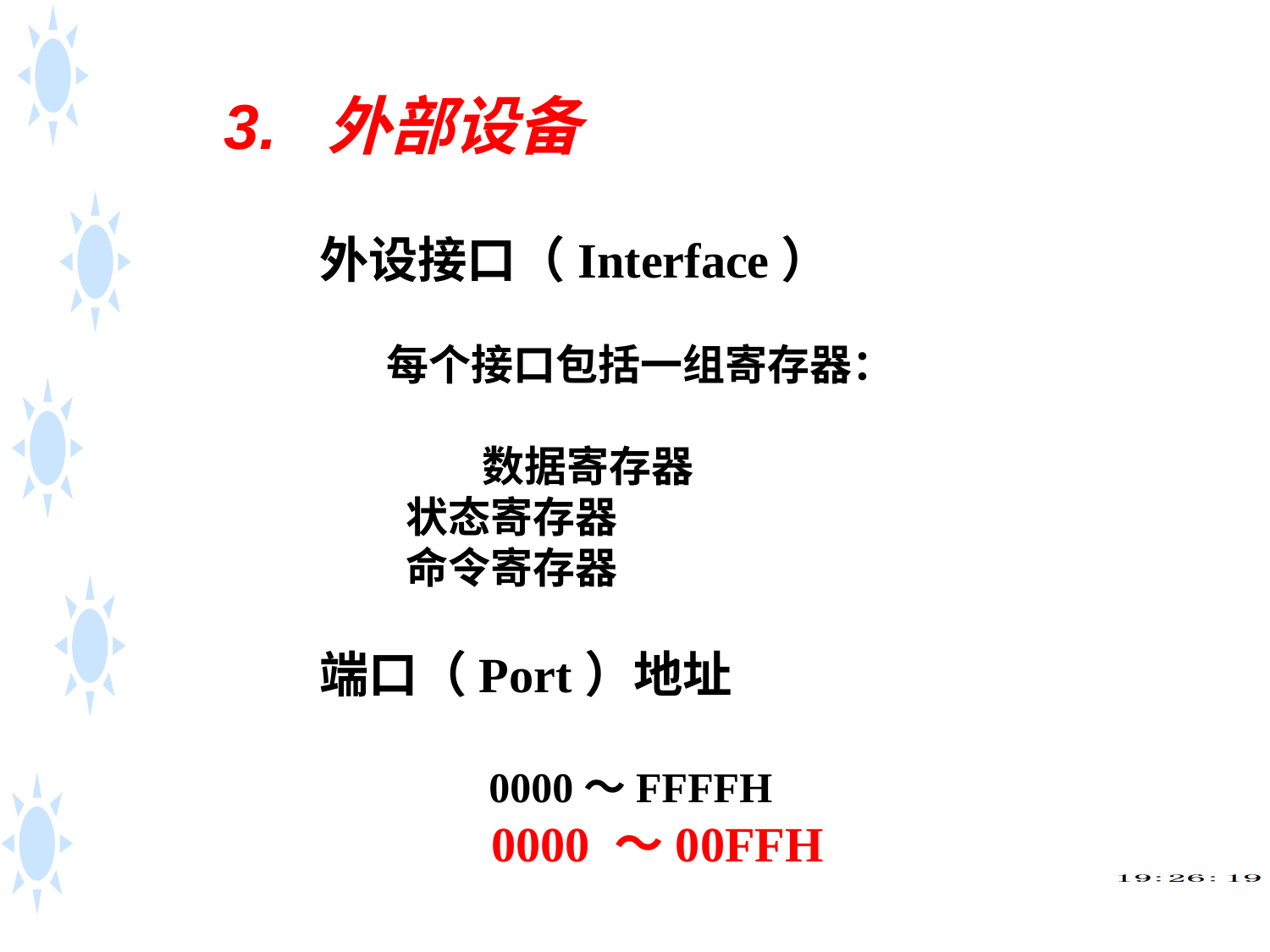

3.  外部设备
外设接口（Interface）

      每个接口包括一组寄存器：

                数据寄存器
        状态寄存器
        命令寄存器

端口（Port）地址

                0000～FFFFH
              0000 ～00FFH